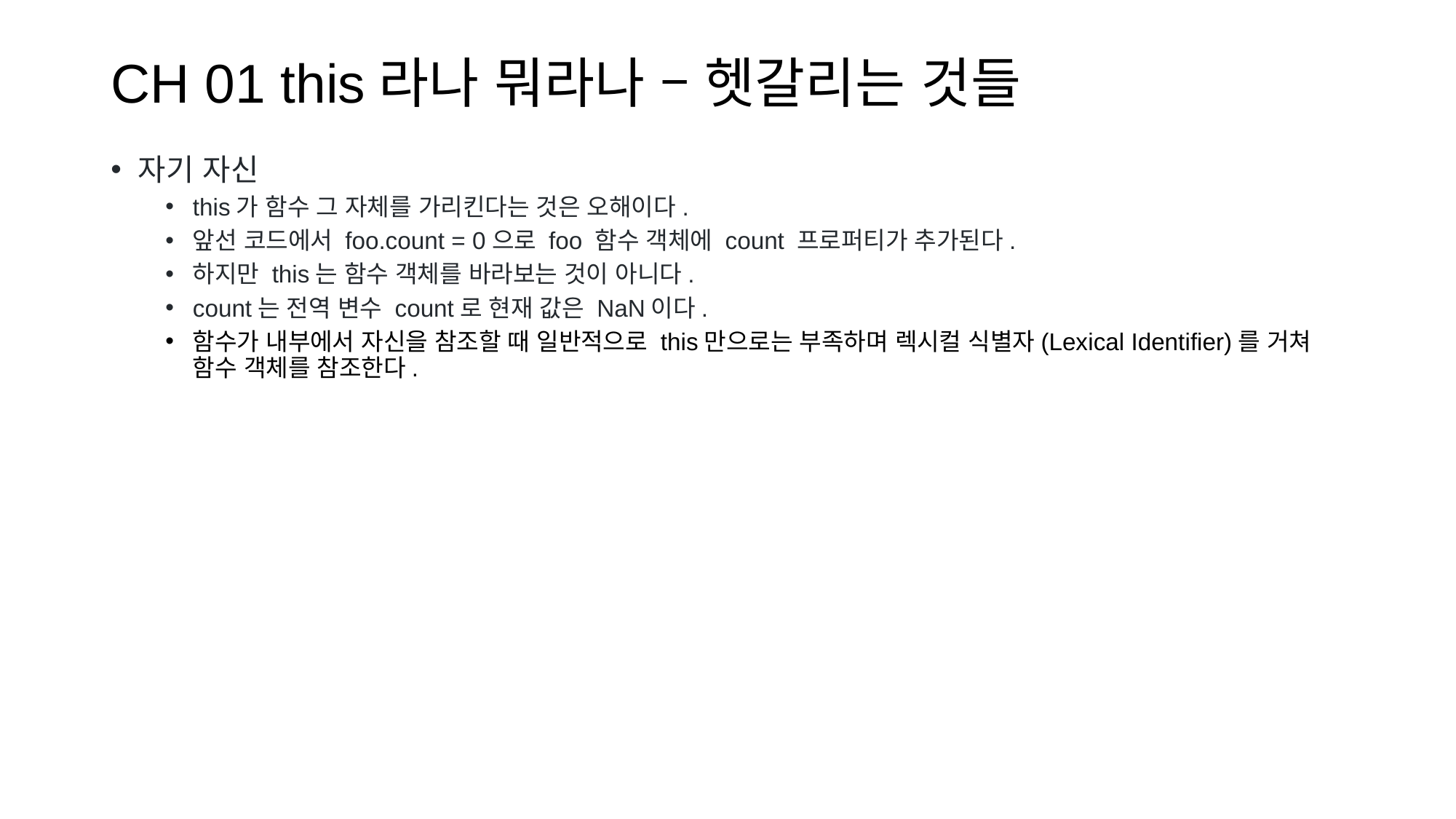

# CH 01 this라나 뭐라나 – 헷갈리는 것들
자기 자신
this가 함수 그 자체를 가리킨다는 것은 오해이다.
앞선 코드에서 foo.count = 0으로 foo 함수 객체에 count 프로퍼티가 추가된다.
하지만 this는 함수 객체를 바라보는 것이 아니다.
count는 전역 변수 count로 현재 값은 NaN이다.
함수가 내부에서 자신을 참조할 때 일반적으로 this만으로는 부족하며 렉시컬 식별자(Lexical Identifier)를 거쳐 함수 객체를 참조한다.